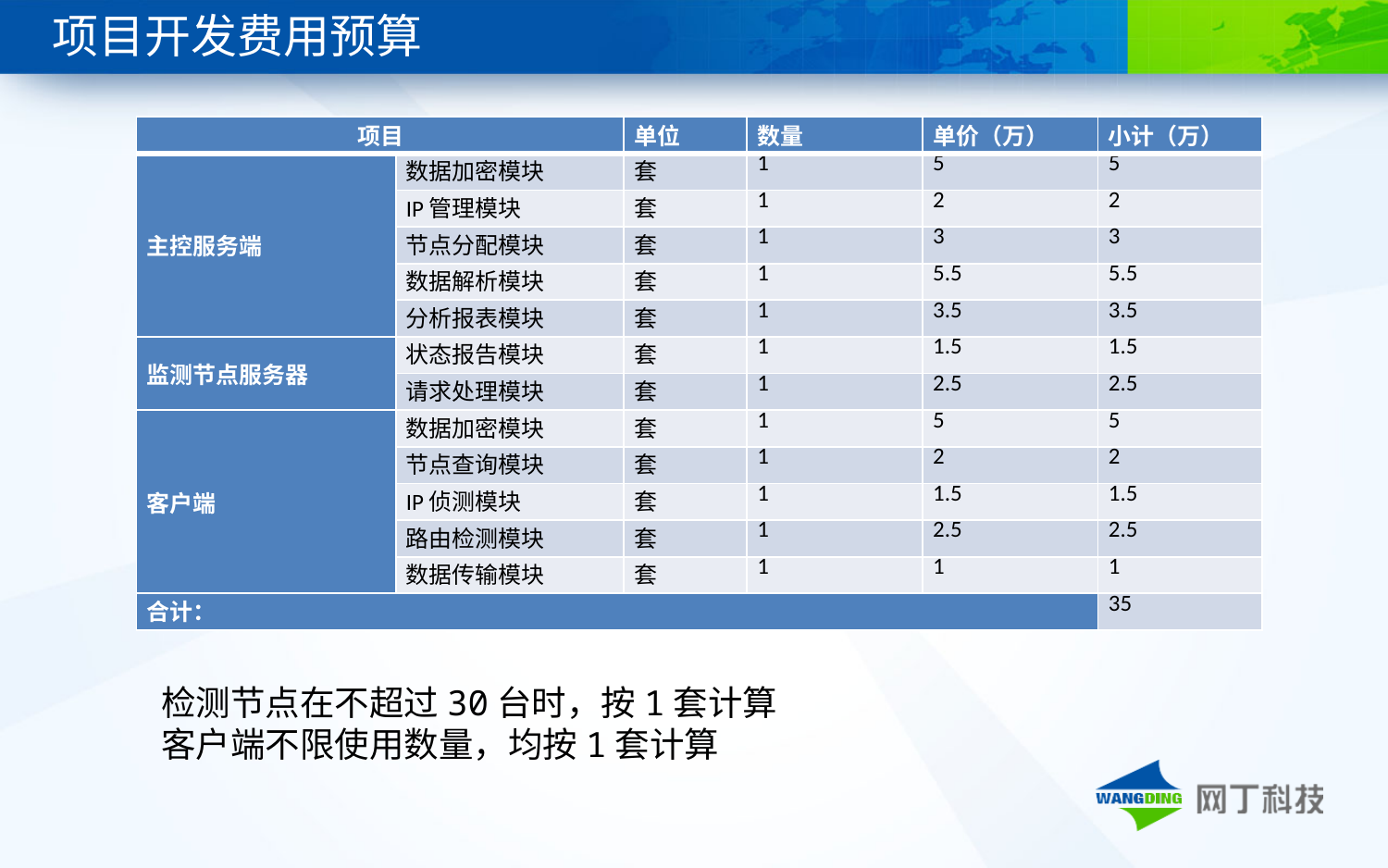

项目开发费用预算
| 项目 |  | 单位 | 数量 | 单价（万） | 小计（万） |
| --- | --- | --- | --- | --- | --- |
| 主控服务端 | 数据加密模块 | 套 | 1 | 5 | 5 |
|  | IP管理模块 | 套 | 1 | 2 | 2 |
|  | 节点分配模块 | 套 | 1 | 3 | 3 |
|  | 数据解析模块 | 套 | 1 | 5.5 | 5.5 |
|  | 分析报表模块 | 套 | 1 | 3.5 | 3.5 |
| 监测节点服务器 | 状态报告模块 | 套 | 1 | 1.5 | 1.5 |
|  | 请求处理模块 | 套 | 1 | 2.5 | 2.5 |
| 客户端 | 数据加密模块 | 套 | 1 | 5 | 5 |
|  | 节点查询模块 | 套 | 1 | 2 | 2 |
|  | IP侦测模块 | 套 | 1 | 1.5 | 1.5 |
|  | 路由检测模块 | 套 | 1 | 2.5 | 2.5 |
|  | 数据传输模块 | 套 | 1 | 1 | 1 |
| 合计： |  |  |  |  | 35 |
检测节点在不超过30台时，按1套计算
客户端不限使用数量，均按1套计算